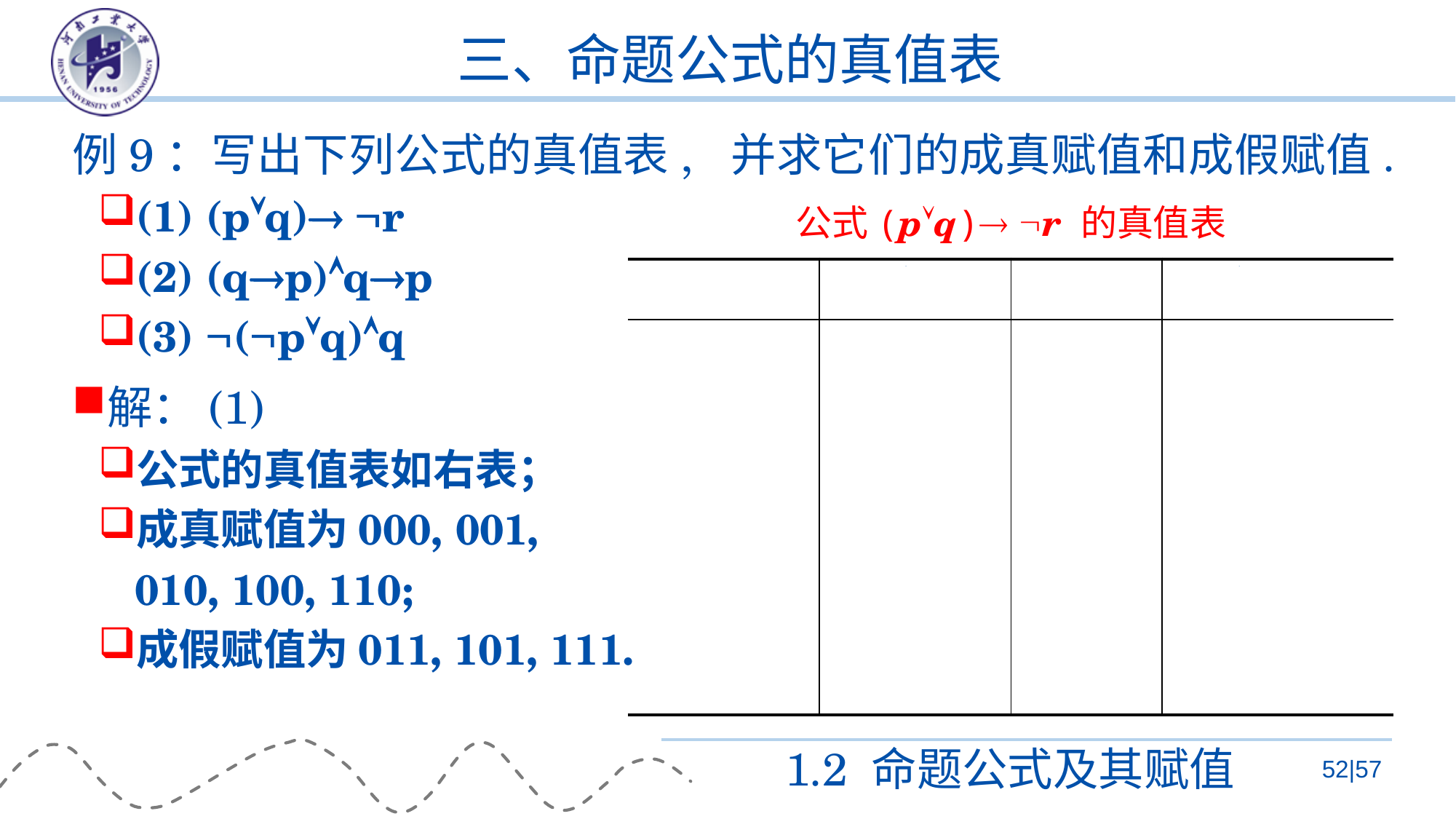

# 三、命题公式的真值表
例9：写出下列公式的真值表,  并求它们的成真赋值和成假赋值.
(1) (p∨q)→ ¬r
(2) (q→p)∧q→p
(3) ¬(¬p∨q)∧q
解：(1)
公式的真值表如右表；
成真赋值为000, 001,
010, 100, 110;
成假赋值为011, 101, 111.
公式(p∨q)→ ¬r 的真值表
| p q r | p∨q | ¬r | (p∨q)→¬r |
| --- | --- | --- | --- |
| 0 0 0 0 0 1 0 1 0 0 1 1 1 0 0 1 0 1 1 1 0 1 1 1 | 0 0 1 1 1 1 1 1 | 1 0 1 0 1 0 1 0 | 1 1 1 0 1 0 1 0 |

1.2 命题公式及其赋值
52|57